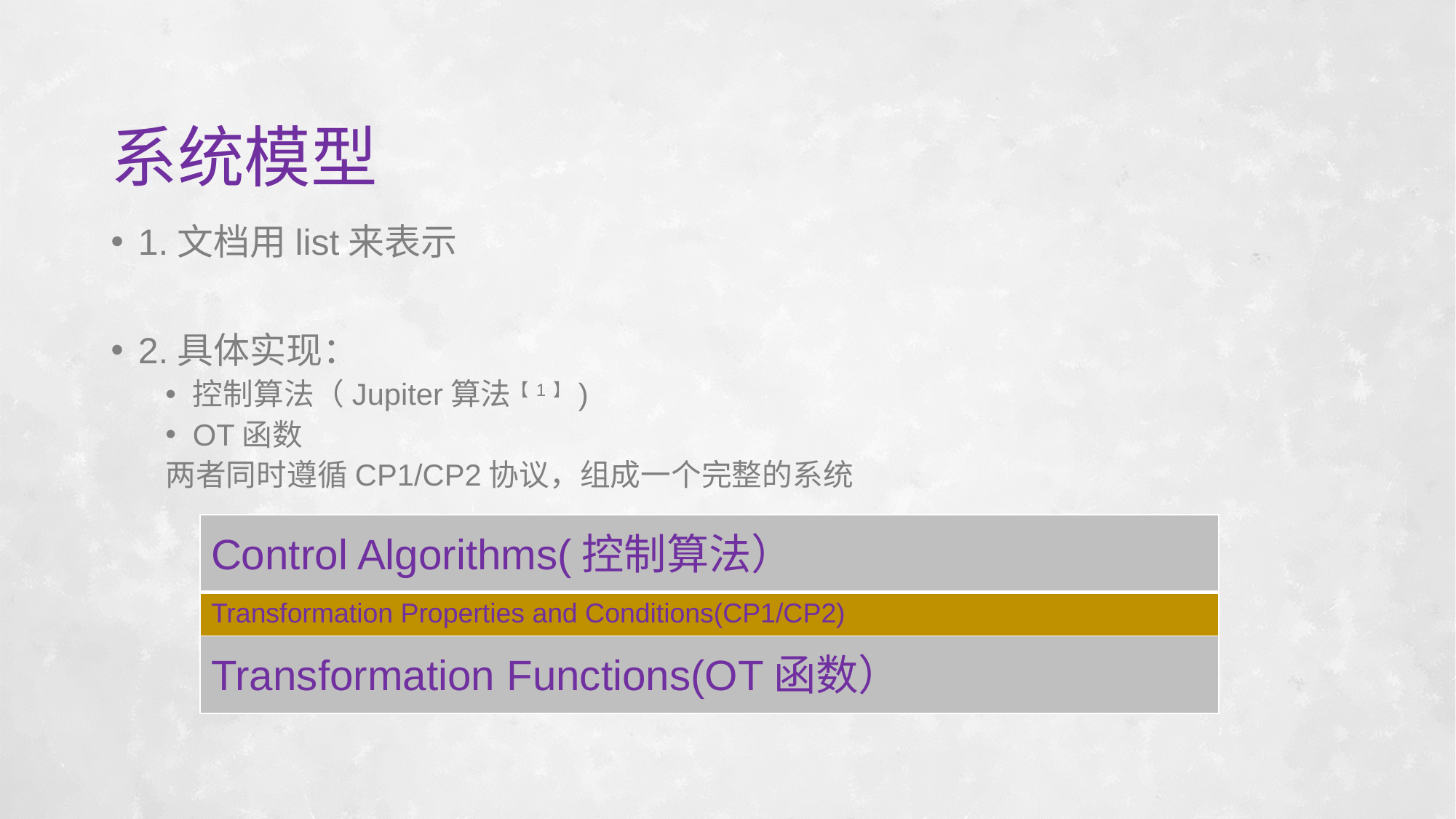

# 系统模型
1.文档用list来表示

2.具体实现：
控制算法（Jupiter算法【1】)
OT函数
两者同时遵循CP1/CP2协议，组成一个完整的系统
| Control Algorithms(控制算法） |
| --- |
| Transformation Properties and Conditions(CP1/CP2) |
| Transformation Functions(OT函数） |